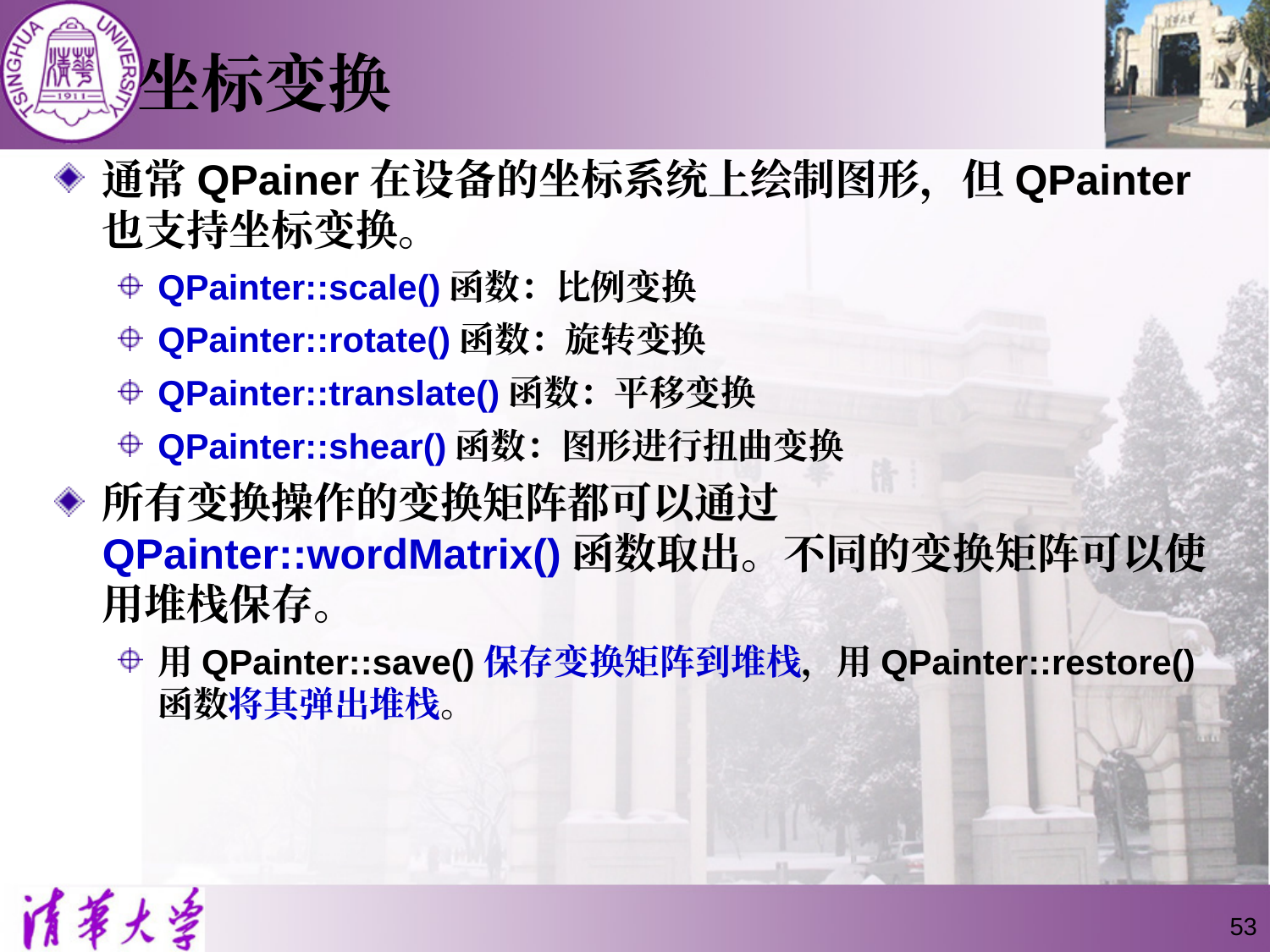

# 坐标变换
通常QPainer在设备的坐标系统上绘制图形，但QPainter也支持坐标变换。
QPainter::scale()函数：比例变换
QPainter::rotate()函数：旋转变换
QPainter::translate()函数：平移变换
QPainter::shear()函数：图形进行扭曲变换
所有变换操作的变换矩阵都可以通过QPainter::wordMatrix()函数取出。不同的变换矩阵可以使用堆栈保存。
用QPainter::save()保存变换矩阵到堆栈，用QPainter::restore()函数将其弹出堆栈。
53